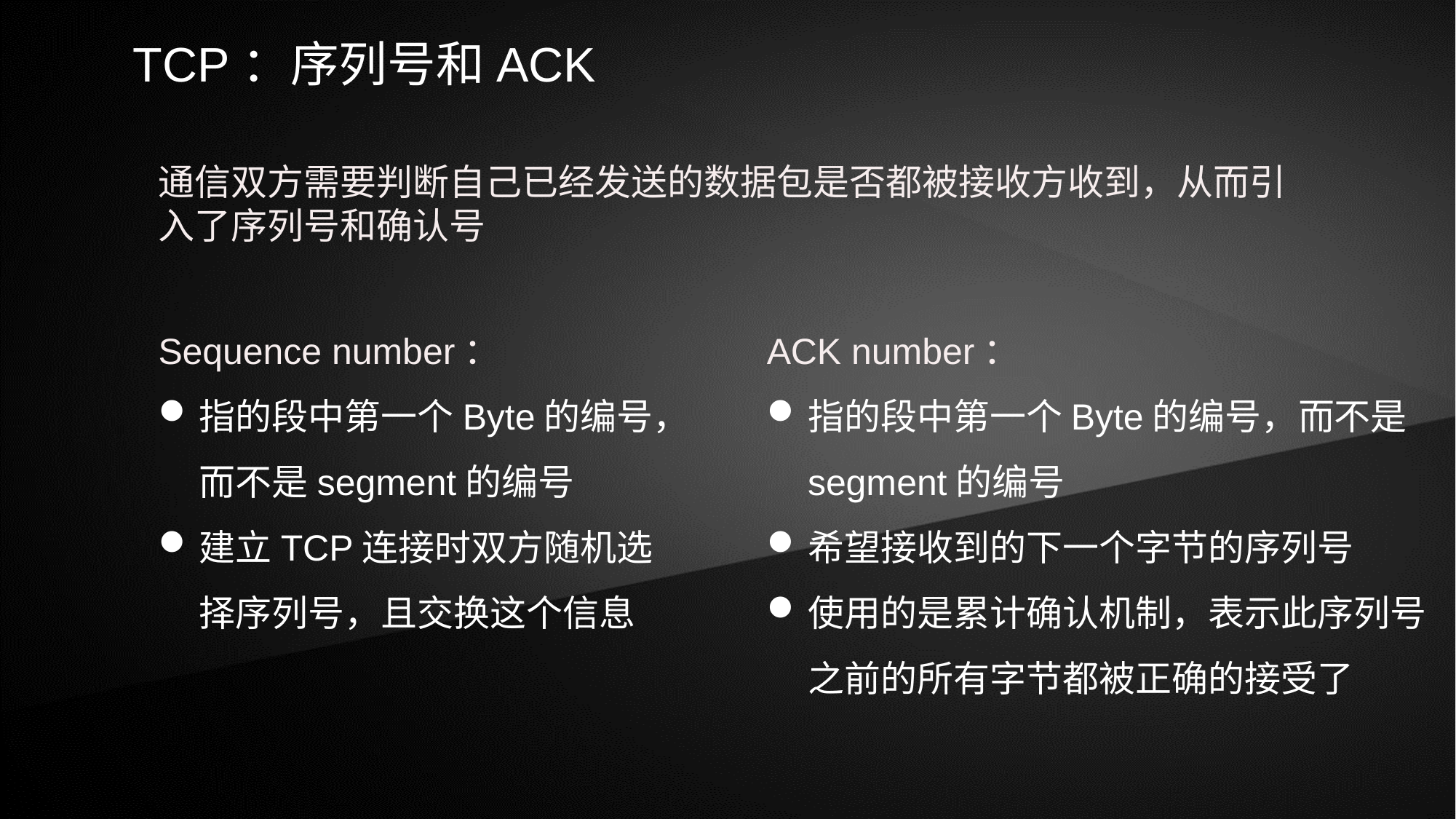

TCP：序列号和ACK
通信双方需要判断自己已经发送的数据包是否都被接收方收到，从而引入了序列号和确认号
Sequence number：
指的段中第一个Byte的编号，而不是segment的编号
建立TCP连接时双方随机选择序列号，且交换这个信息
ACK number：
指的段中第一个Byte的编号，而不是segment的编号
希望接收到的下一个字节的序列号
使用的是累计确认机制，表示此序列号之前的所有字节都被正确的接受了